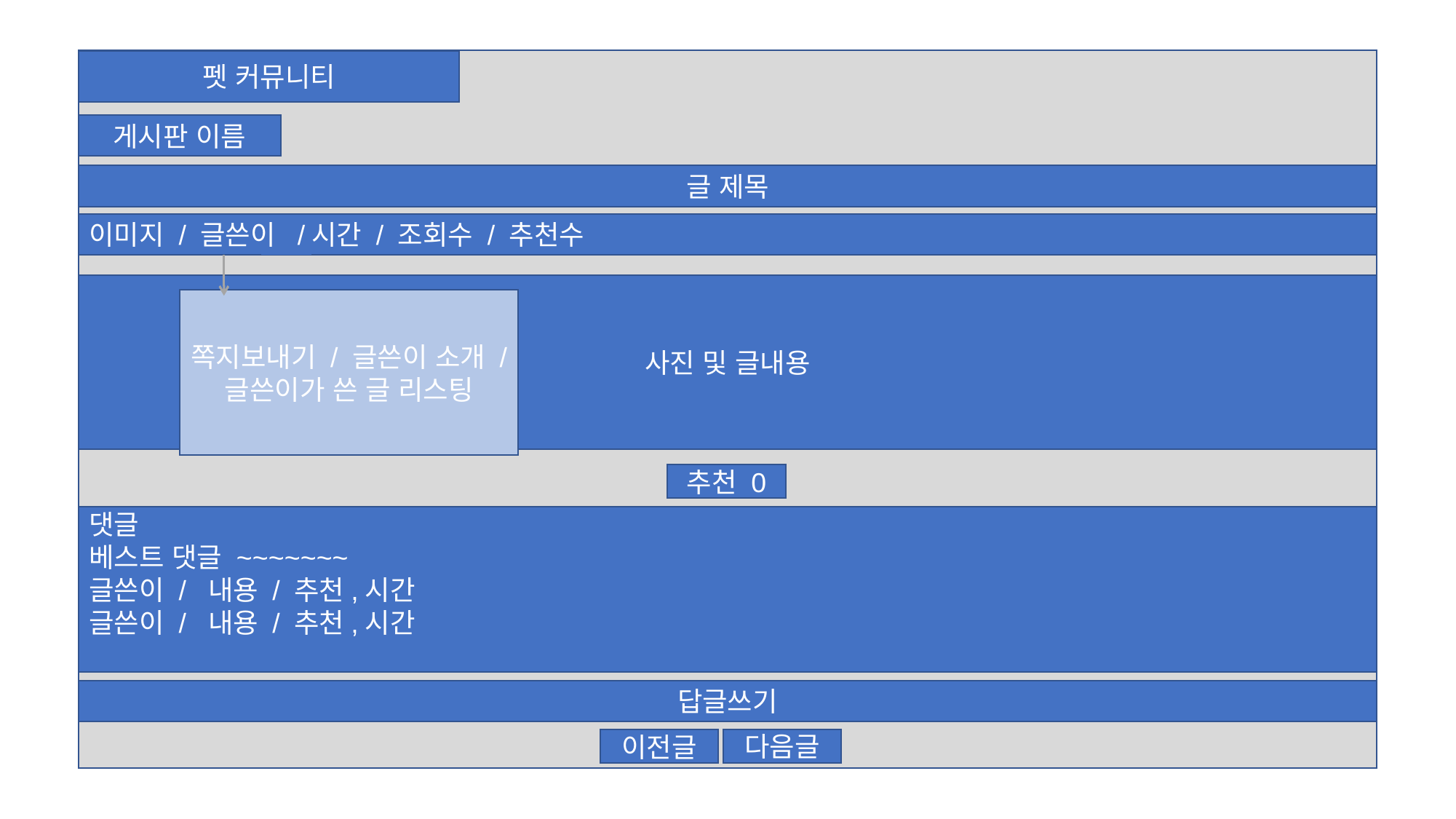

천
펫 커뮤니티
게시판 이름
글 제목
이미지 / 글쓴이  /시간 / 조회수 / 추천수
사진 및 글내용
쪽지보내기 / 글쓴이 소개 / 글쓴이가 쓴 글 리스팅
추천 0
댓글
베스트 댓글 ~~~~~~~
글쓴이 /  내용 / 추천,시간
글쓴이 /  내용 / 추천,시간

답글쓰기
다음글
이전글